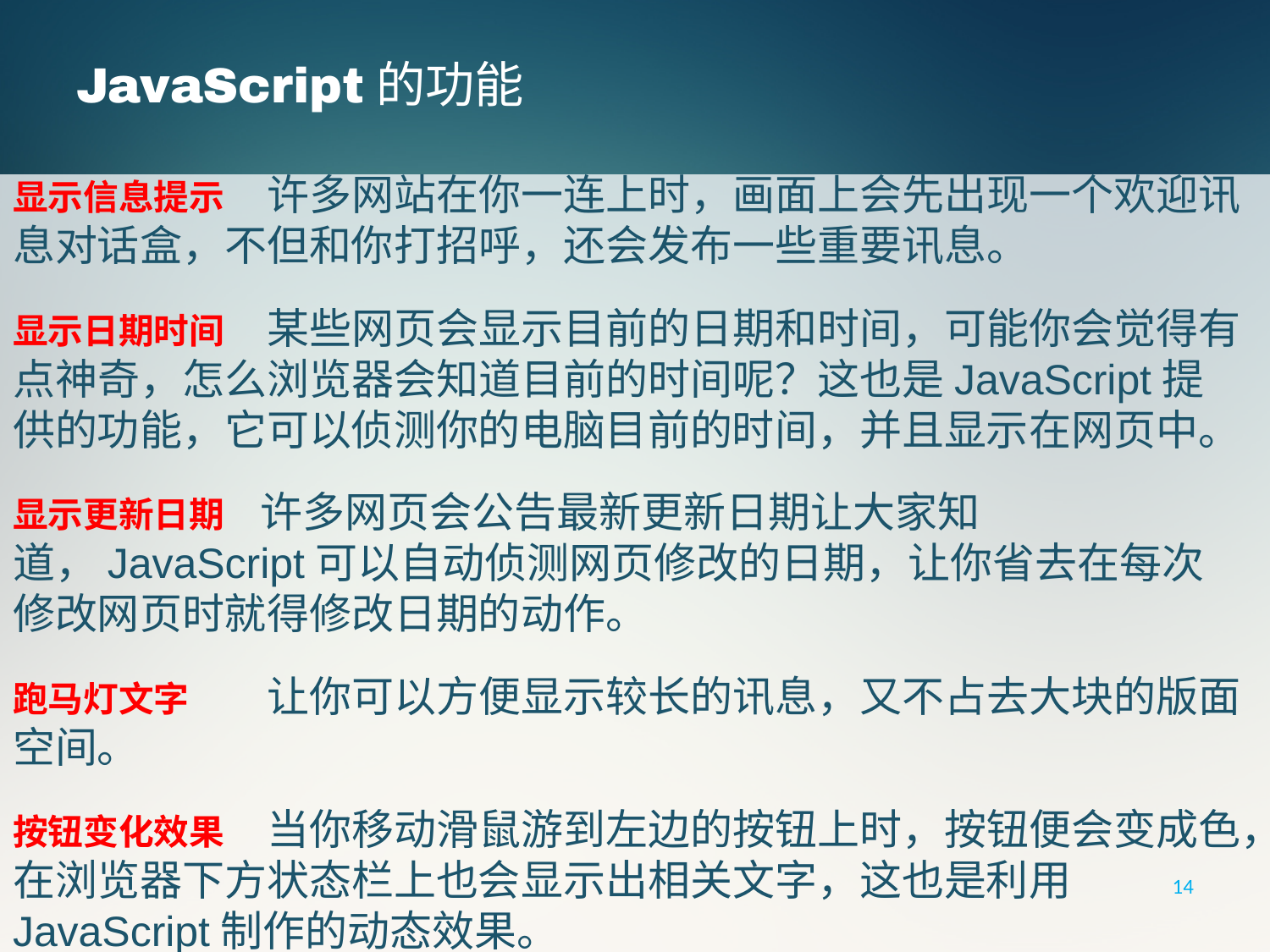

# JavaScript的功能
显示信息提示　许多网站在你一连上时，画面上会先出现一个欢迎讯息对话盒，不但和你打招呼，还会发布一些重要讯息。
显示日期时间　某些网页会显示目前的日期和时间，可能你会觉得有点神奇，怎么浏览器会知道目前的时间呢？这也是JavaScript提供的功能，它可以侦测你的电脑目前的时间，并且显示在网页中。
显示更新日期　许多网页会公告最新更新日期让大家知道，JavaScript可以自动侦测网页修改的日期，让你省去在每次修改网页时就得修改日期的动作。
跑马灯文字　　让你可以方便显示较长的讯息，又不占去大块的版面空间。
按钮变化效果　当你移动滑鼠游到左边的按钮上时，按钮便会变成色，在浏览器下方状态栏上也会显示出相关文字，这也是利用JavaScript制作的动态效果。
14